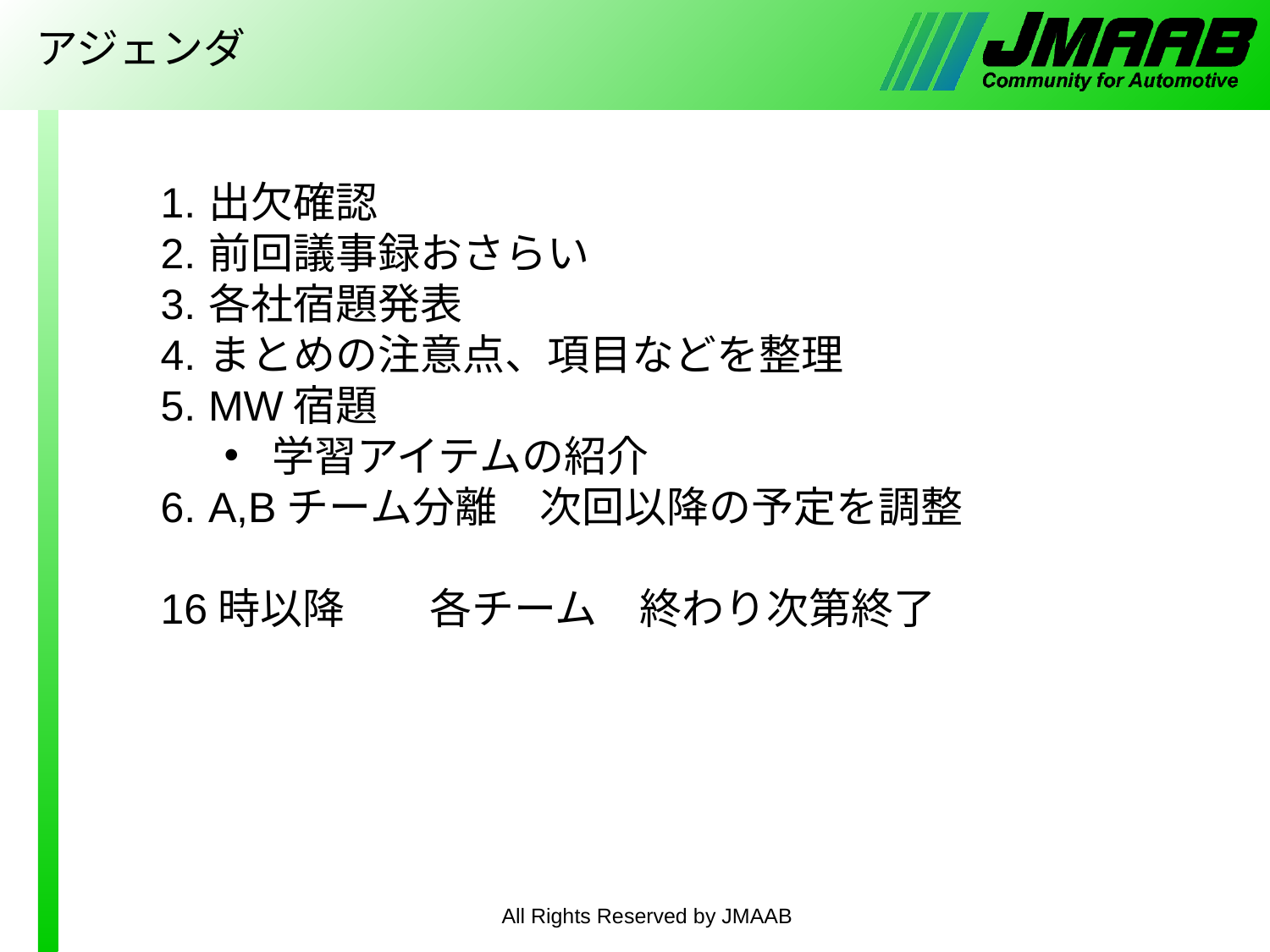

# アジェンダ
出欠確認
前回議事録おさらい
各社宿題発表
まとめの注意点、項目などを整理
MW宿題
学習アイテムの紹介
A,Bチーム分離　次回以降の予定を調整

16時以降　　各チーム　終わり次第終了